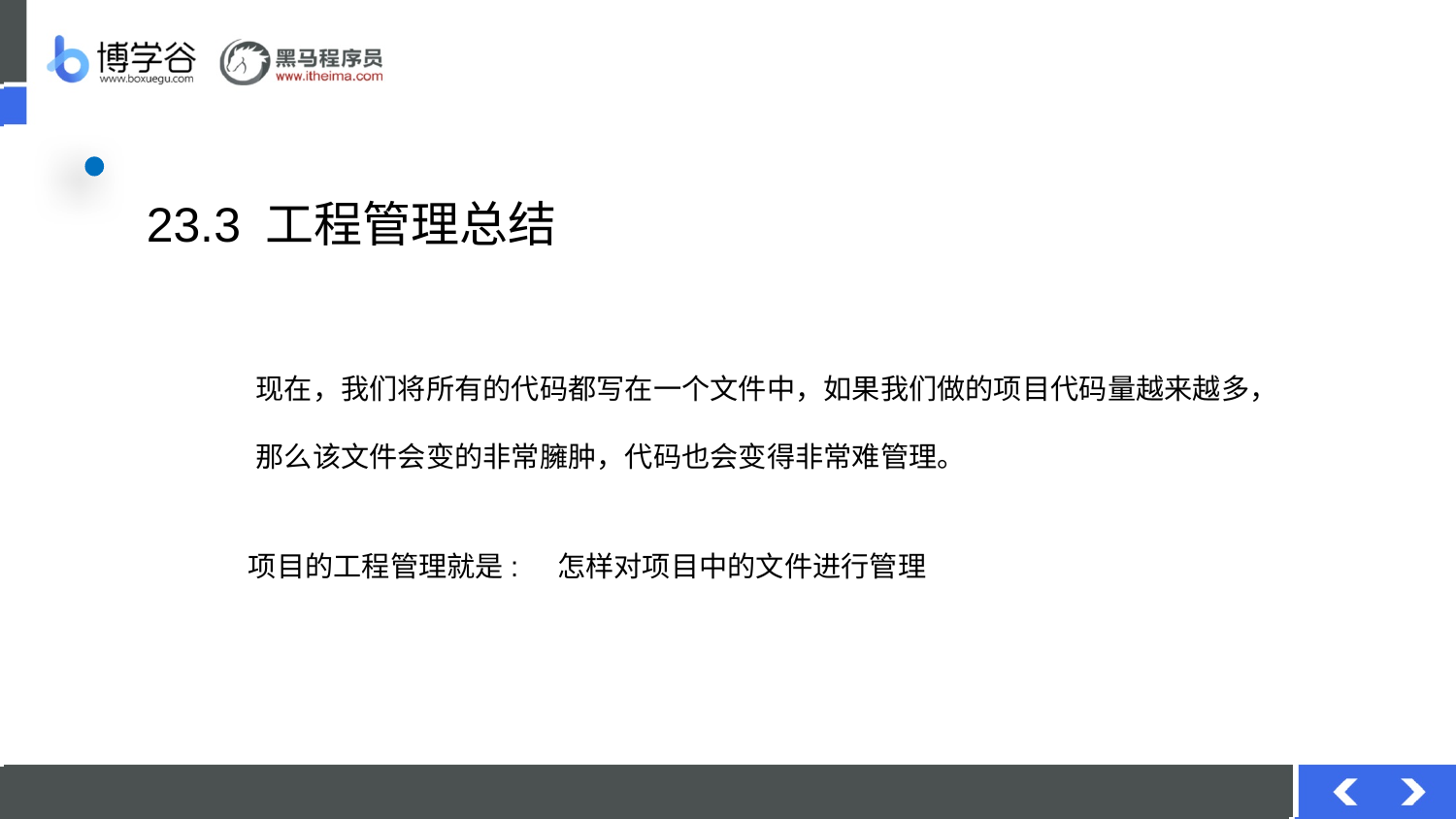

# 23.3 工程管理总结
现在，我们将所有的代码都写在一个文件中，如果我们做的项目代码量越来越多，

那么该文件会变的非常臃肿，代码也会变得非常难管理。
项目的工程管理就是:    怎样对项目中的文件进行管理